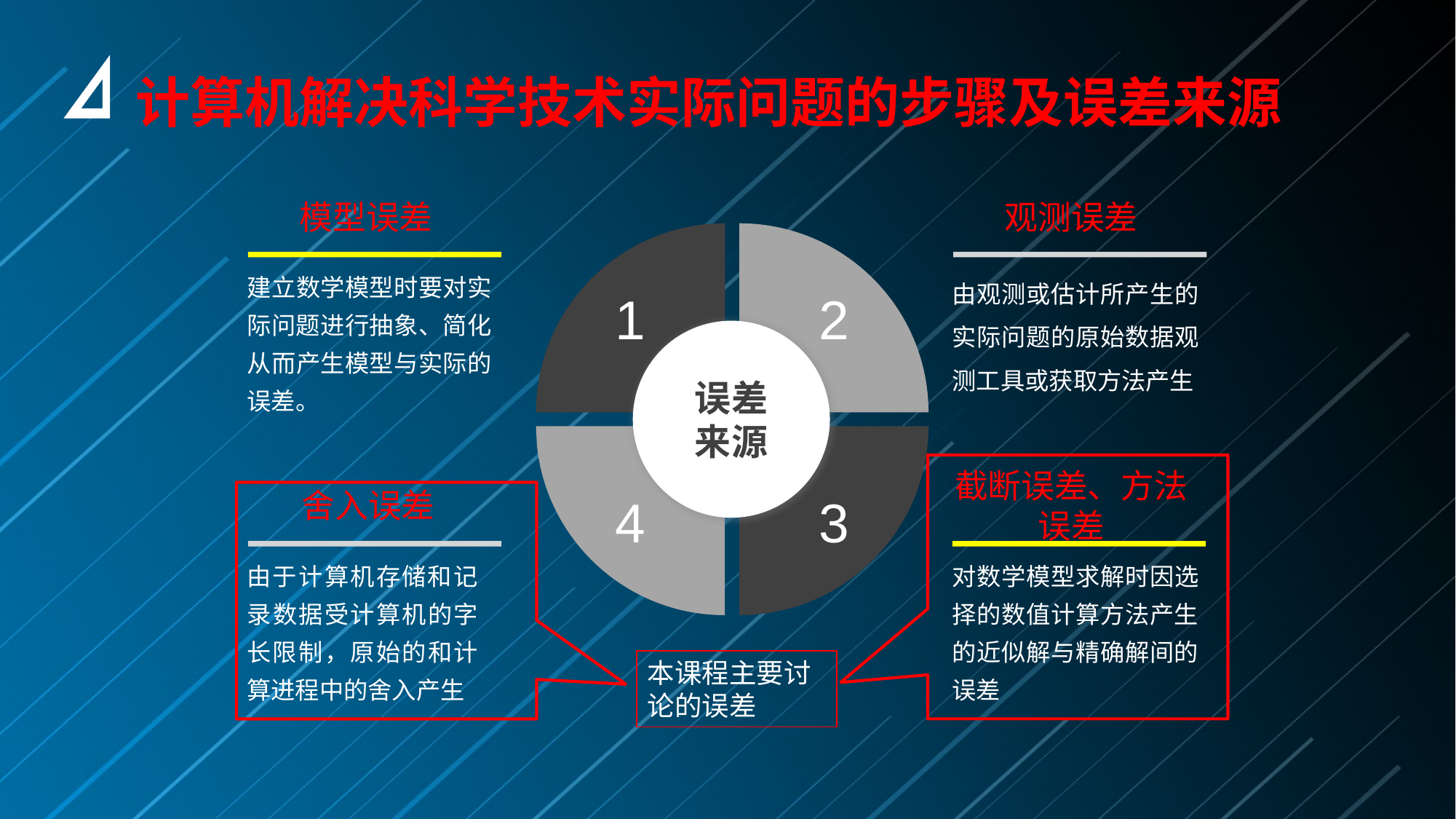

计算机解决科学技术实际问题的步骤及误差来源
模型误差
观测误差
1
2

建立数学模型时要对实际问题进行抽象、简化从而产生模型与实际的误差。
由观测或估计所产生的实际问题的原始数据观测工具或获取方法产生
误差
来源
4
3

舍入误差
截断误差、方法误差

由于计算机存储和记录数据受计算机的字长限制，原始的和计算进程中的舍入产生
对数学模型求解时因选择的数值计算方法产生的近似解与精确解间的误差
本课程主要讨论的误差